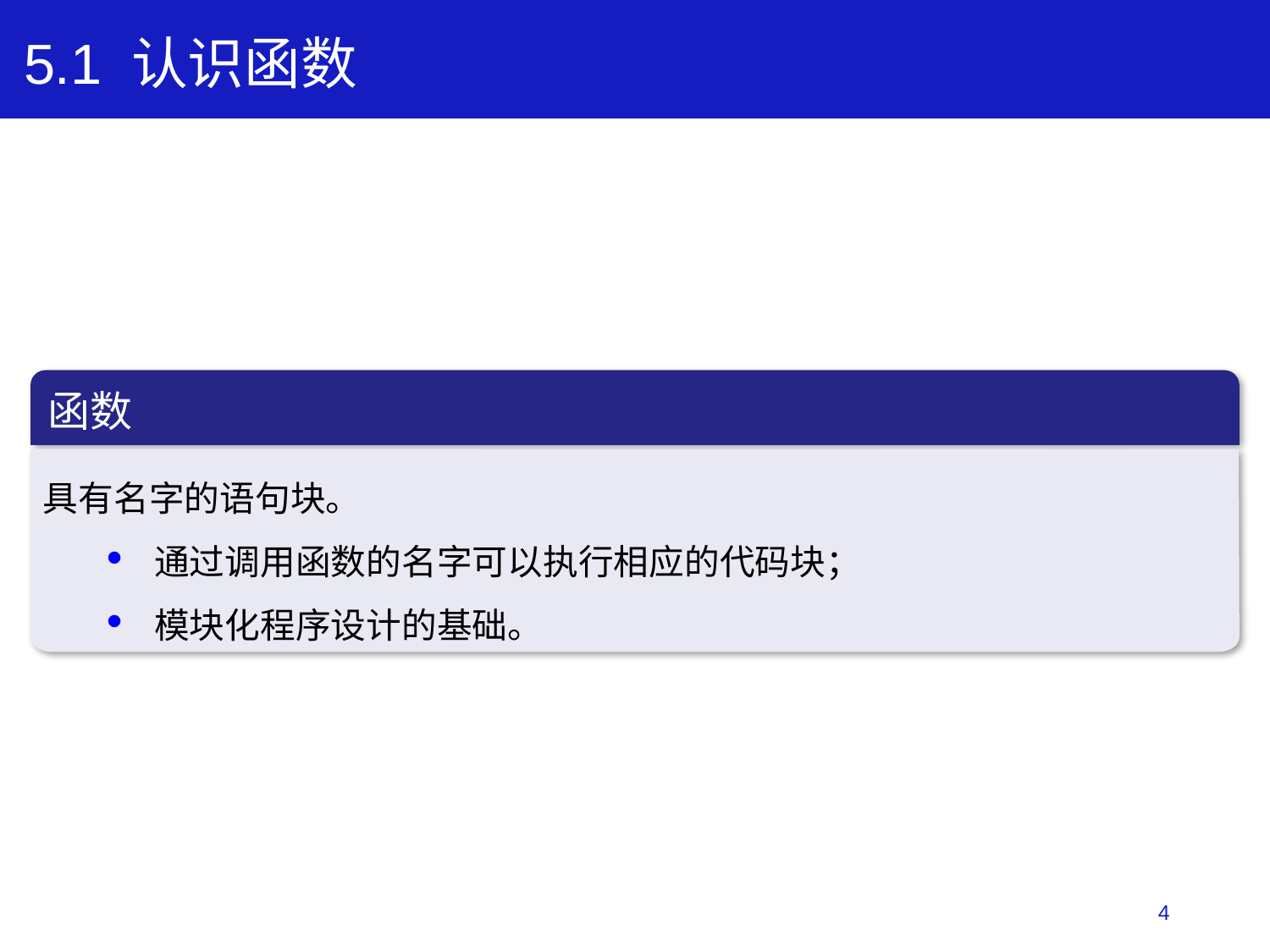

5.1 认识函数
学习目标
函数
具有名字的语句块。
通过调用函数的名字可以执行相应的代码块；
模块化程序设计的基础。
4